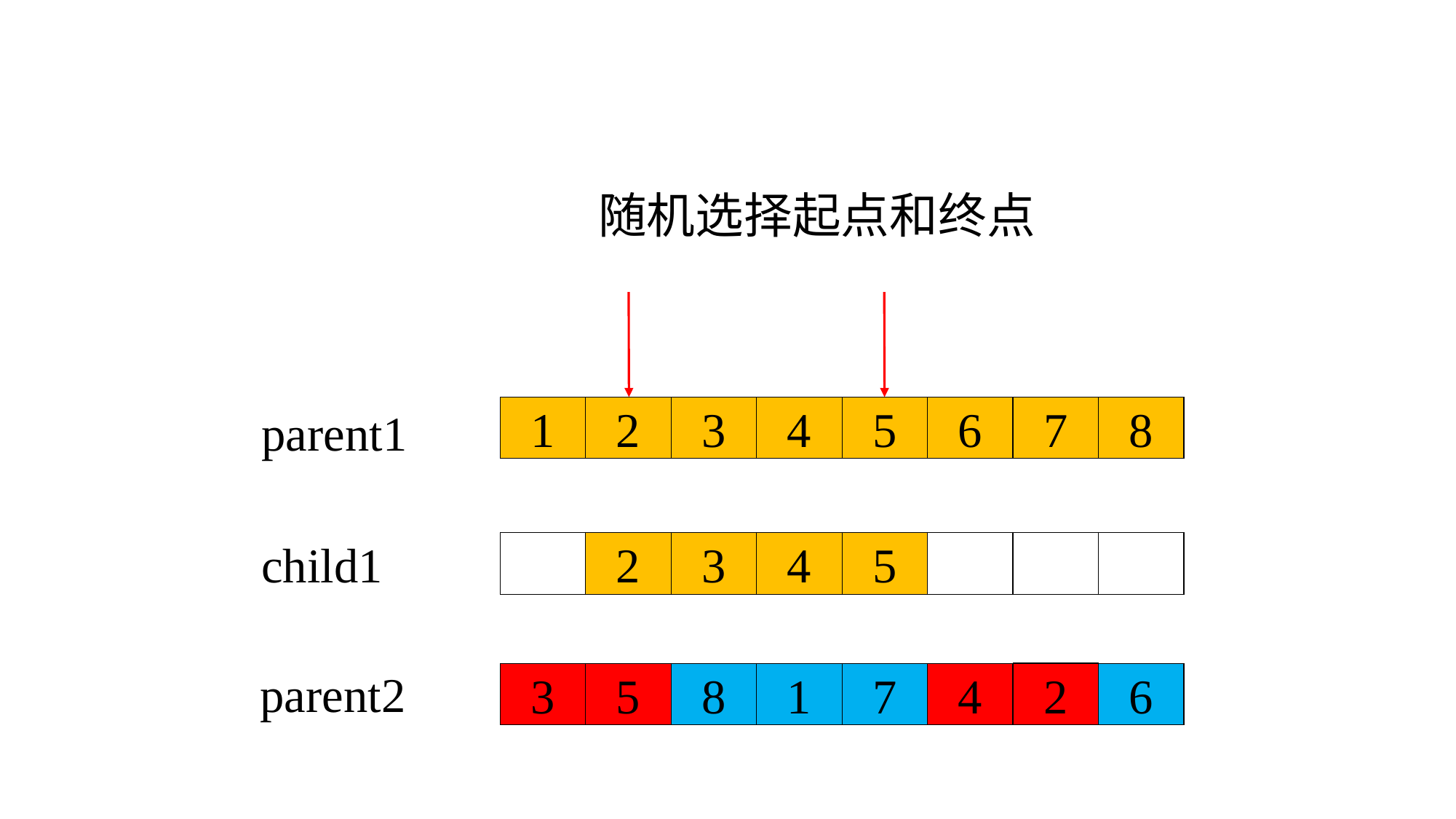

随机选择起点和终点
parent1
1
2
2
3
3
4
4
5
5
6
7
8
child1

2
2
3
3
4
4
5
5

parent2
2
3
5
8
1
7
4
4
2
6
3